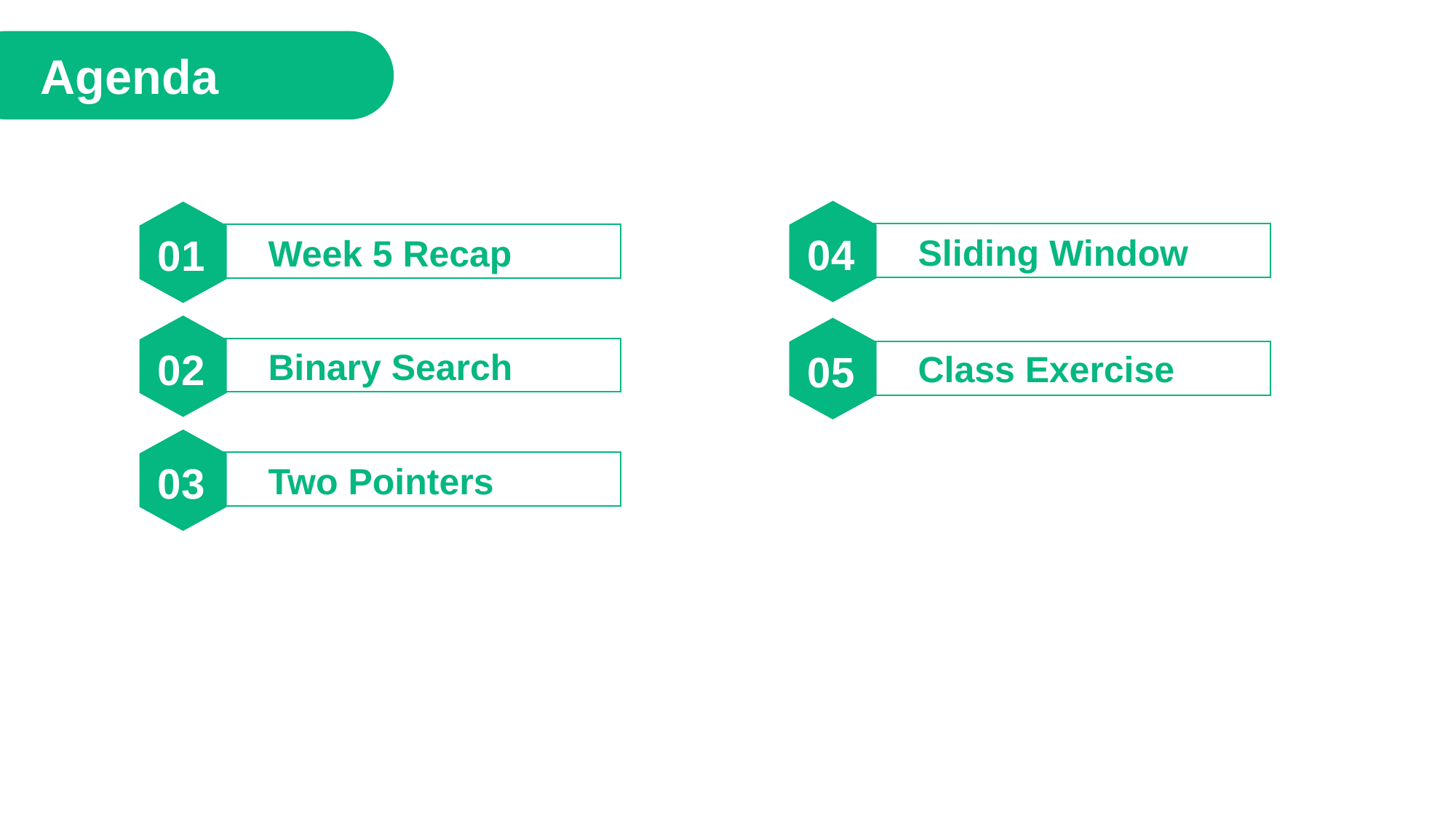

Agenda

04

01

Sliding Window

Week 5 Recap

02

05
竞争对手分析

Binary Search
Class Exercise

产品定位分析

03

Two Pointers
05